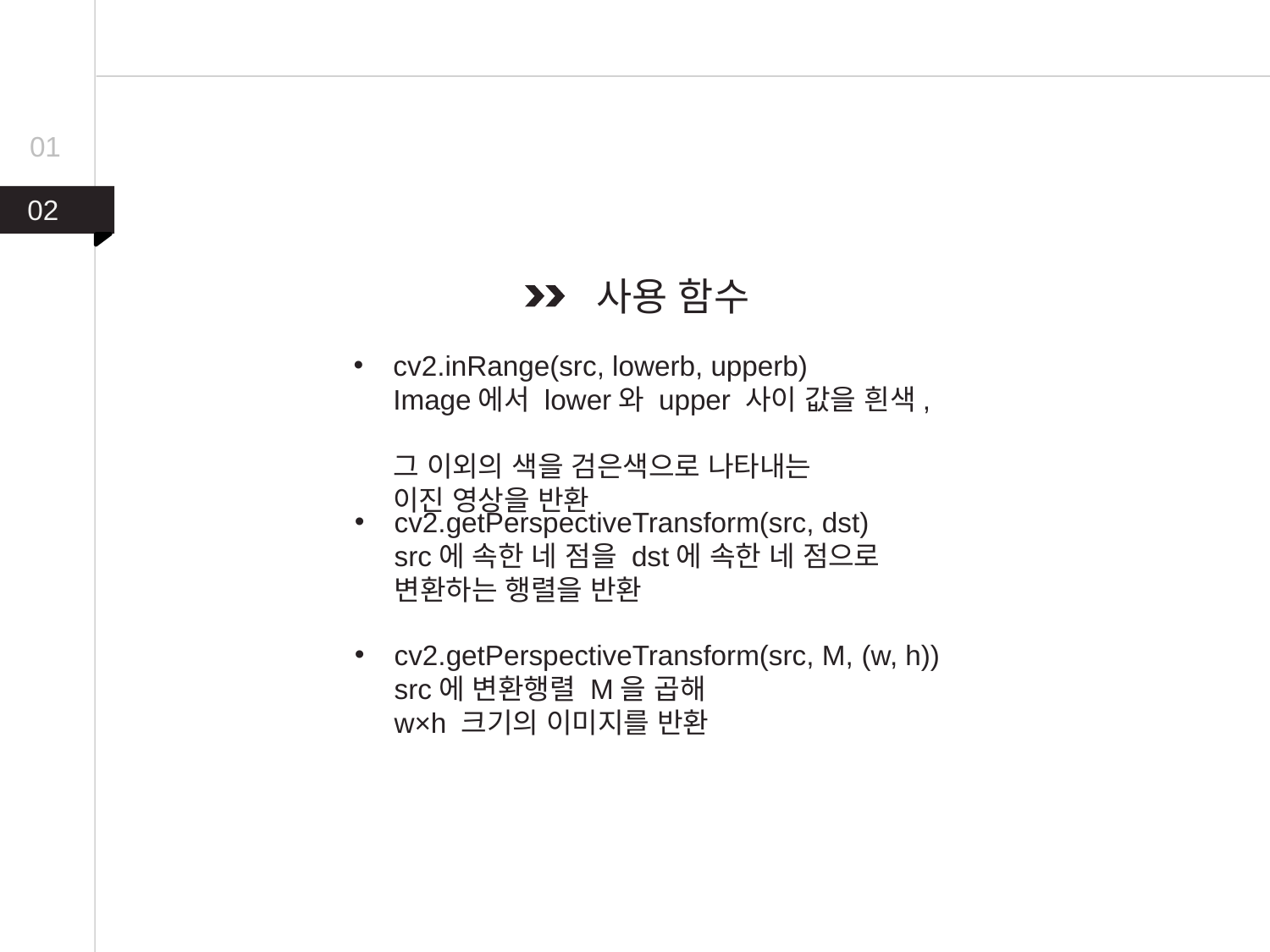

01

02

사용 함수

cv2.inRange(src, lowerb, upperb)
Image에서 lower와 upper 사이 값을 흰색,
그 이외의 색을 검은색으로 나타내는
이진 영상을 반환
cv2.getPerspectiveTransform(src, dst)
src에 속한 네 점을 dst에 속한 네 점으로 변환하는 행렬을 반환
cv2.getPerspectiveTransform(src, M, (w, h))
src에 변환행렬 M을 곱해
w×h 크기의 이미지를 반환